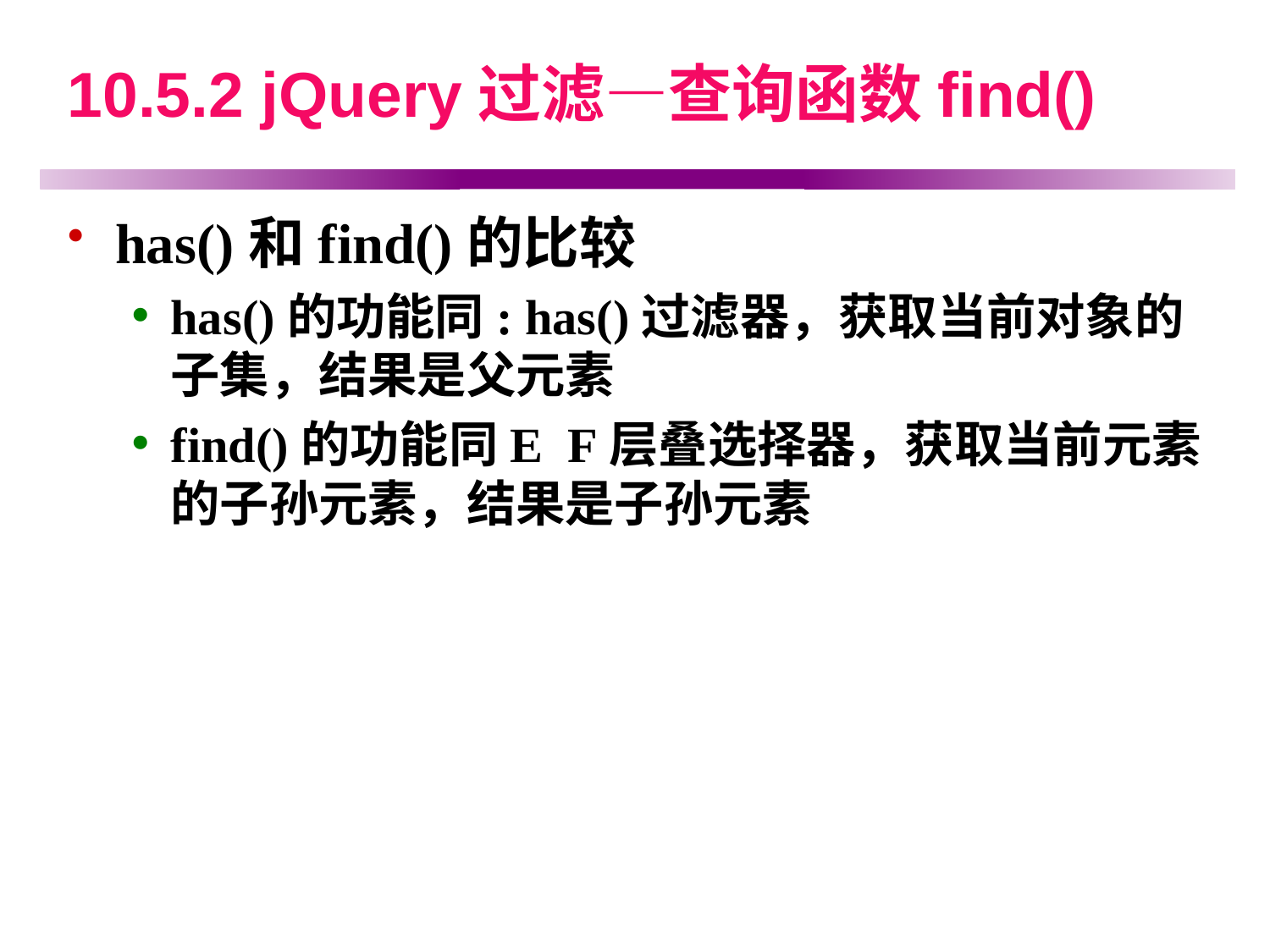

# 10.5.2 jQuery过滤—查询函数find()
has()和find()的比较
has()的功能同: has()过滤器，获取当前对象的子集，结果是父元素
find()的功能同E  F层叠选择器，获取当前元素的子孙元素，结果是子孙元素